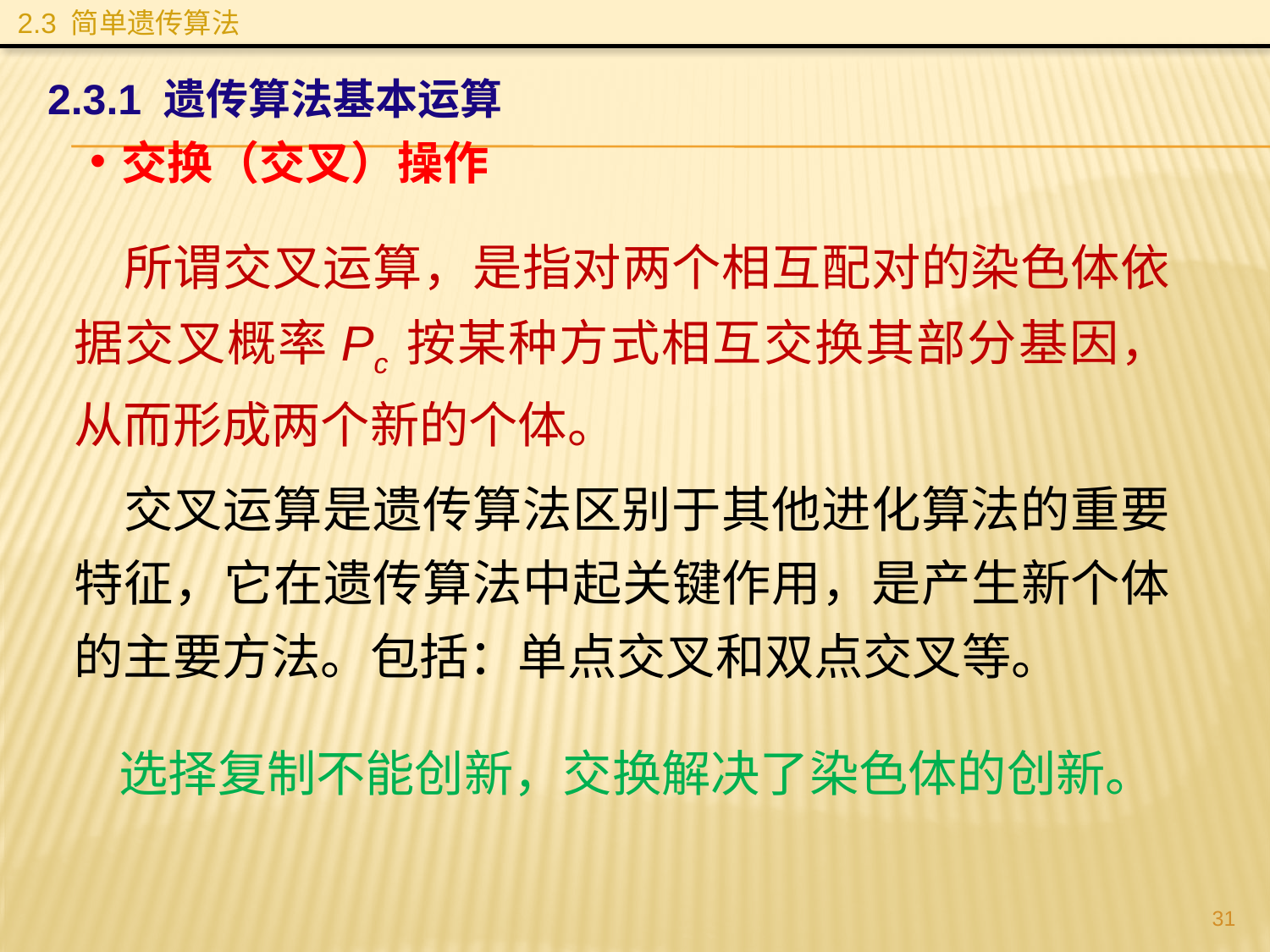

2.3 简单遗传算法

2.3.1 遗传算法基本运算
交换（交叉）操作
所谓交叉运算，是指对两个相互配对的染色体依据交叉概率Pc 按某种方式相互交换其部分基因，从而形成两个新的个体。
交叉运算是遗传算法区别于其他进化算法的重要特征，它在遗传算法中起关键作用，是产生新个体的主要方法。包括：单点交叉和双点交叉等。
选择复制不能创新，交换解决了染色体的创新。
31